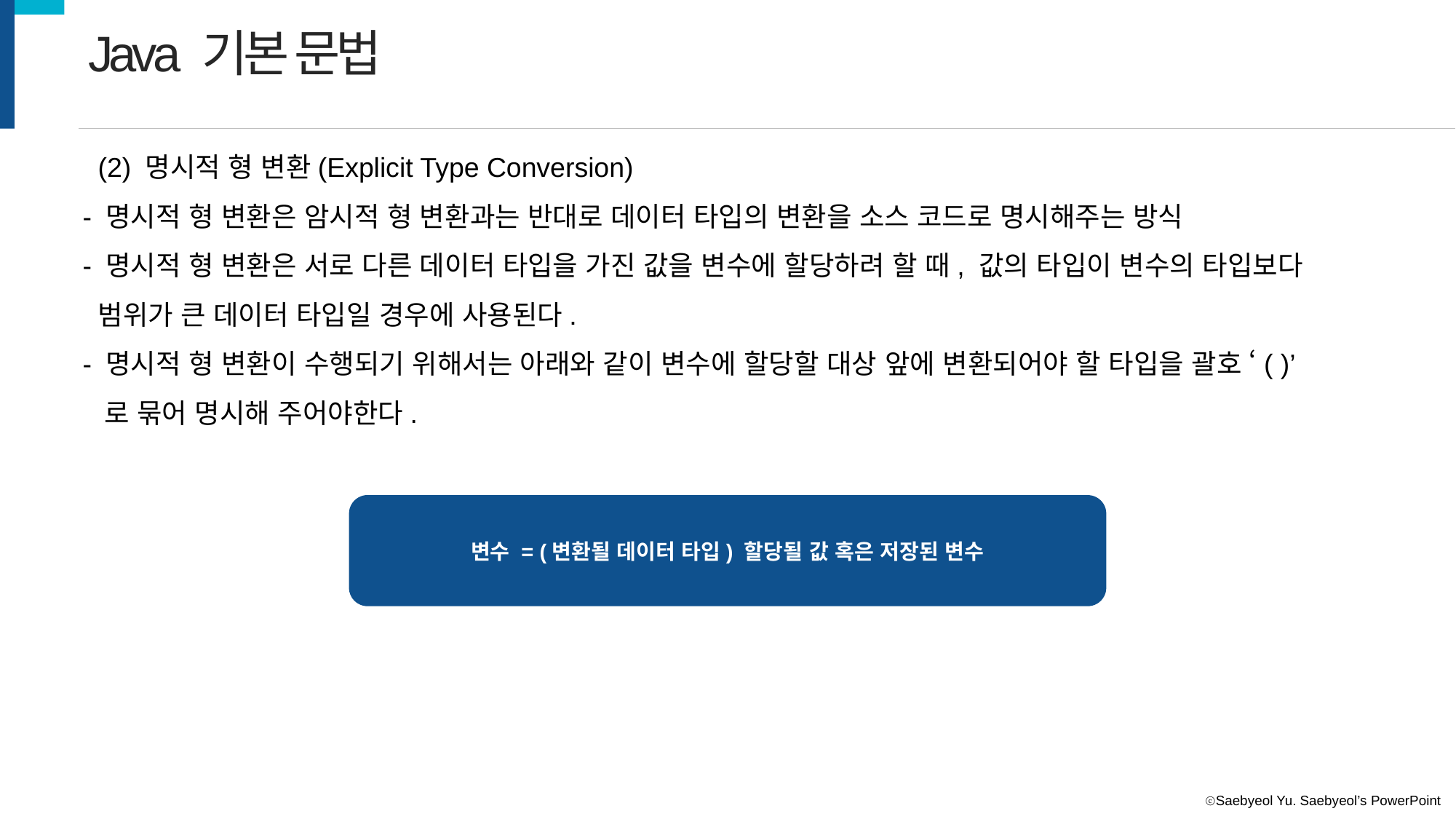

Java 기본 문법
   (2) 명시적 형 변환(Explicit Type Conversion)
 - 명시적 형 변환은 암시적 형 변환과는 반대로 데이터 타입의 변환을 소스 코드로 명시해주는 방식
 - 명시적 형 변환은 서로 다른 데이터 타입을 가진 값을 변수에 할당하려 할 때, 값의 타입이 변수의 타입보다
   범위가 큰 데이터 타입일 경우에 사용된다.
 - 명시적 형 변환이 수행되기 위해서는 아래와 같이 변수에 할당할 대상 앞에 변환되어야 할 타입을 괄호 ‘( )’
   로 묶어 명시해 주어야한다.
변수 = (변환될 데이터 타입) 할당될 값 혹은 저장된 변수